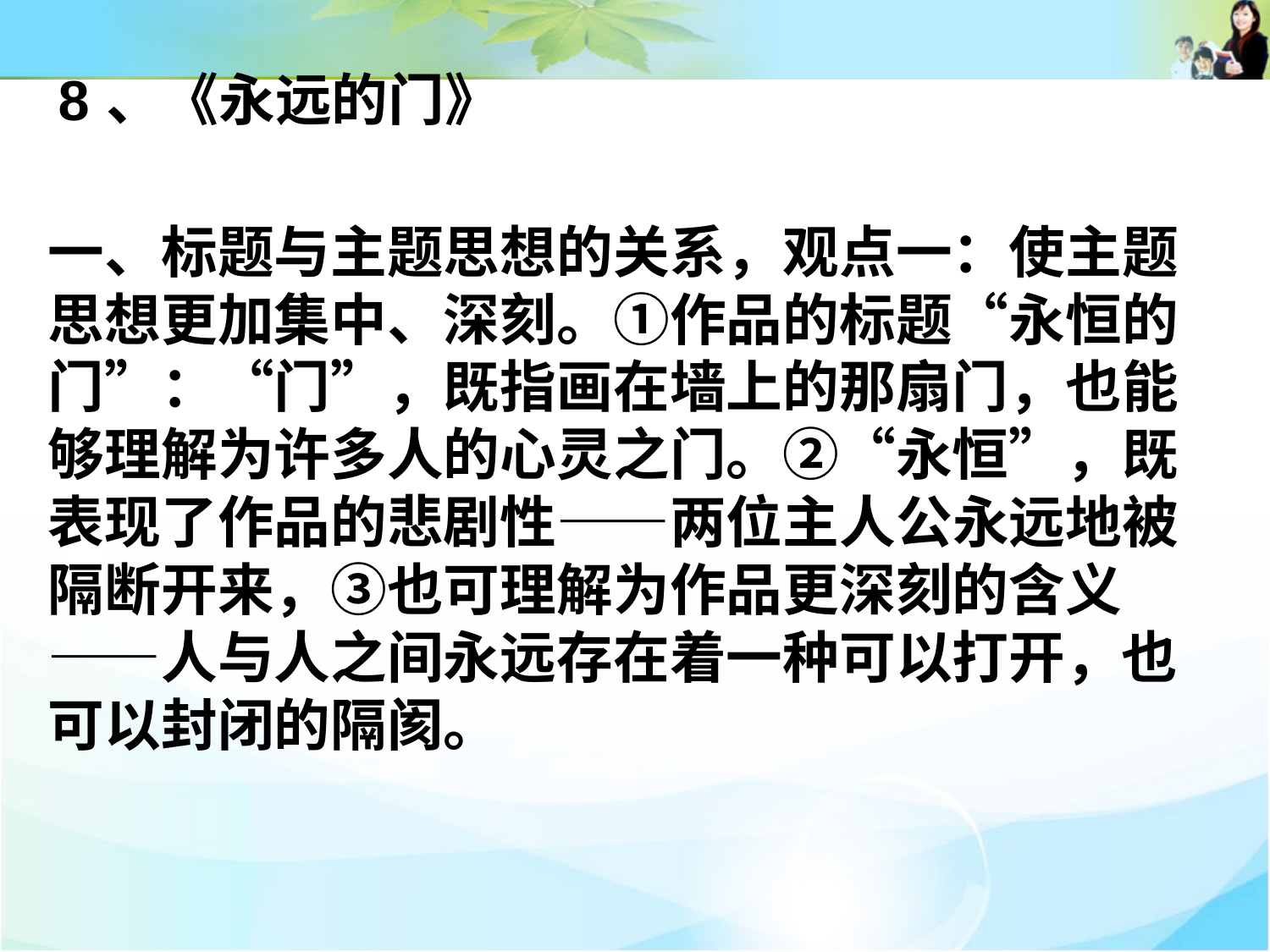

、《永远的门》
一、标题与主题思想的关系，观点一：使主题思想更加集中、深刻。①作品的标题“永恒的门”：“门”，既指画在墙上的那扇门，也能够理解为许多人的心灵之门。②“永恒”，既表现了作品的悲剧性——两位主人公永远地被隔断开来，③也可理解为作品更深刻的含义——人与人之间永远存在着一种可以打开，也可以封闭的隔阂。